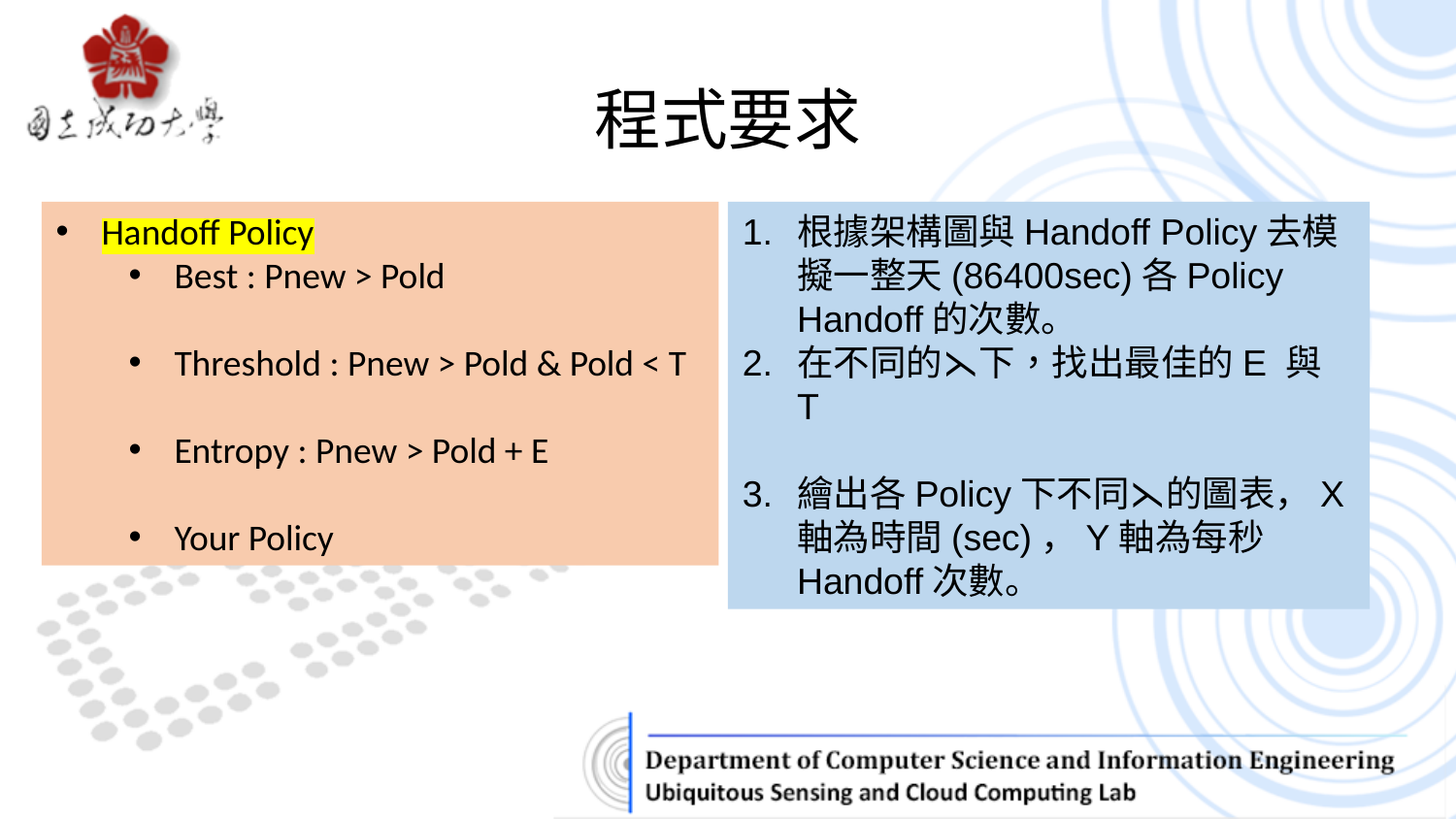

# 程式要求
Handoff Policy
Best : Pnew > Pold

Threshold : Pnew > Pold & Pold < T

Entropy : Pnew > Pold + E

Your Policy
根據架構圖與Handoff Policy去模擬一整天(86400sec)各Policy Handoff的次數。
在不同的⋋下，找出最佳的E 與 T

繪出各Policy下不同⋋的圖表，X軸為時間(sec)，Y軸為每秒Handoff次數。